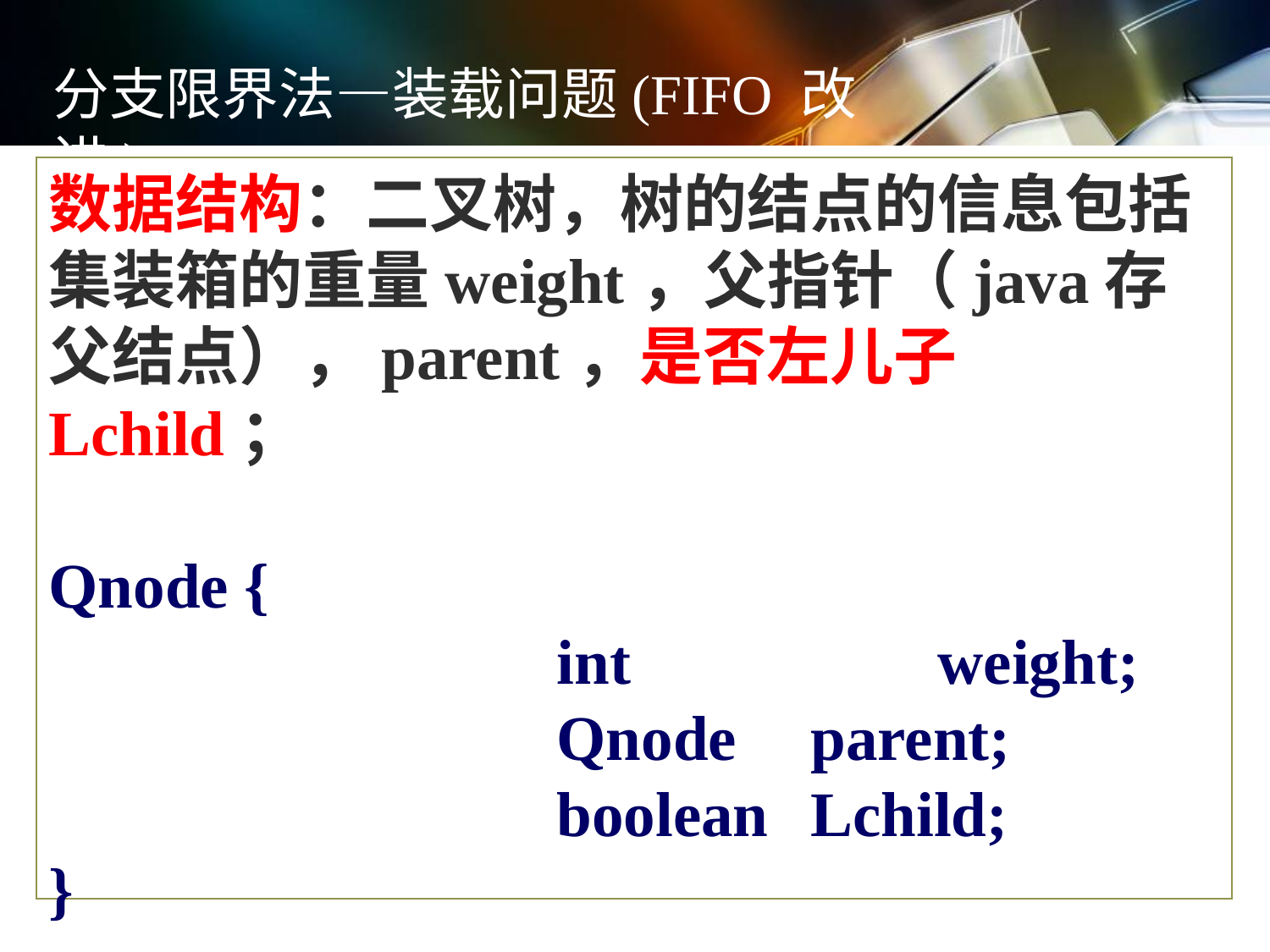

分支限界法—装载问题(FIFO 改进)
数据结构：二叉树，树的结点的信息包括集装箱的重量weight，父指针（java存父结点），parent，是否左儿子Lchild；

Qnode {
				int 			weight;
				Qnode 	parent;
				boolean 	Lchild;
}